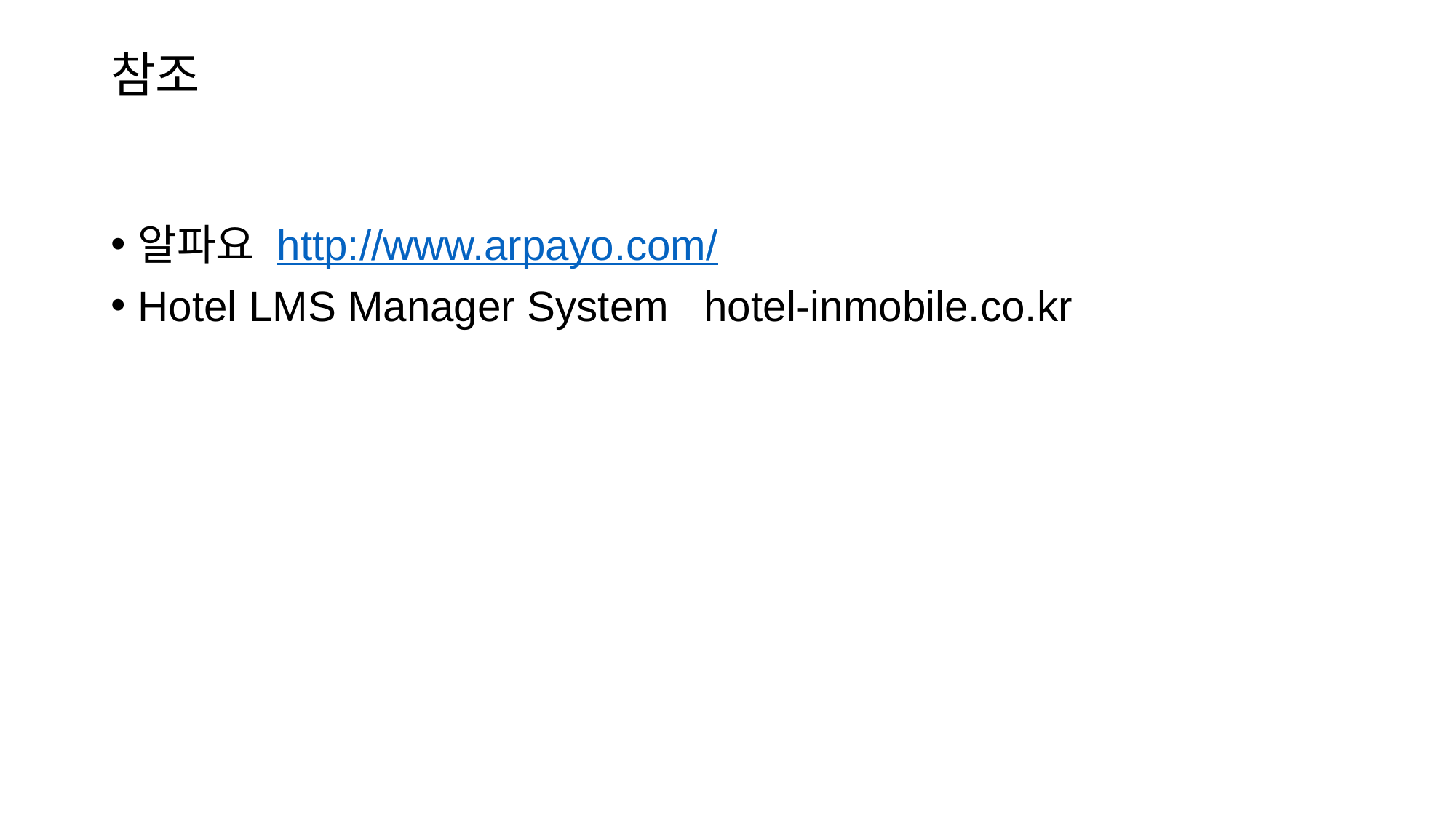

# 참조
알파요 http://www.arpayo.com/
Hotel LMS Manager System   hotel-inmobile.co.kr